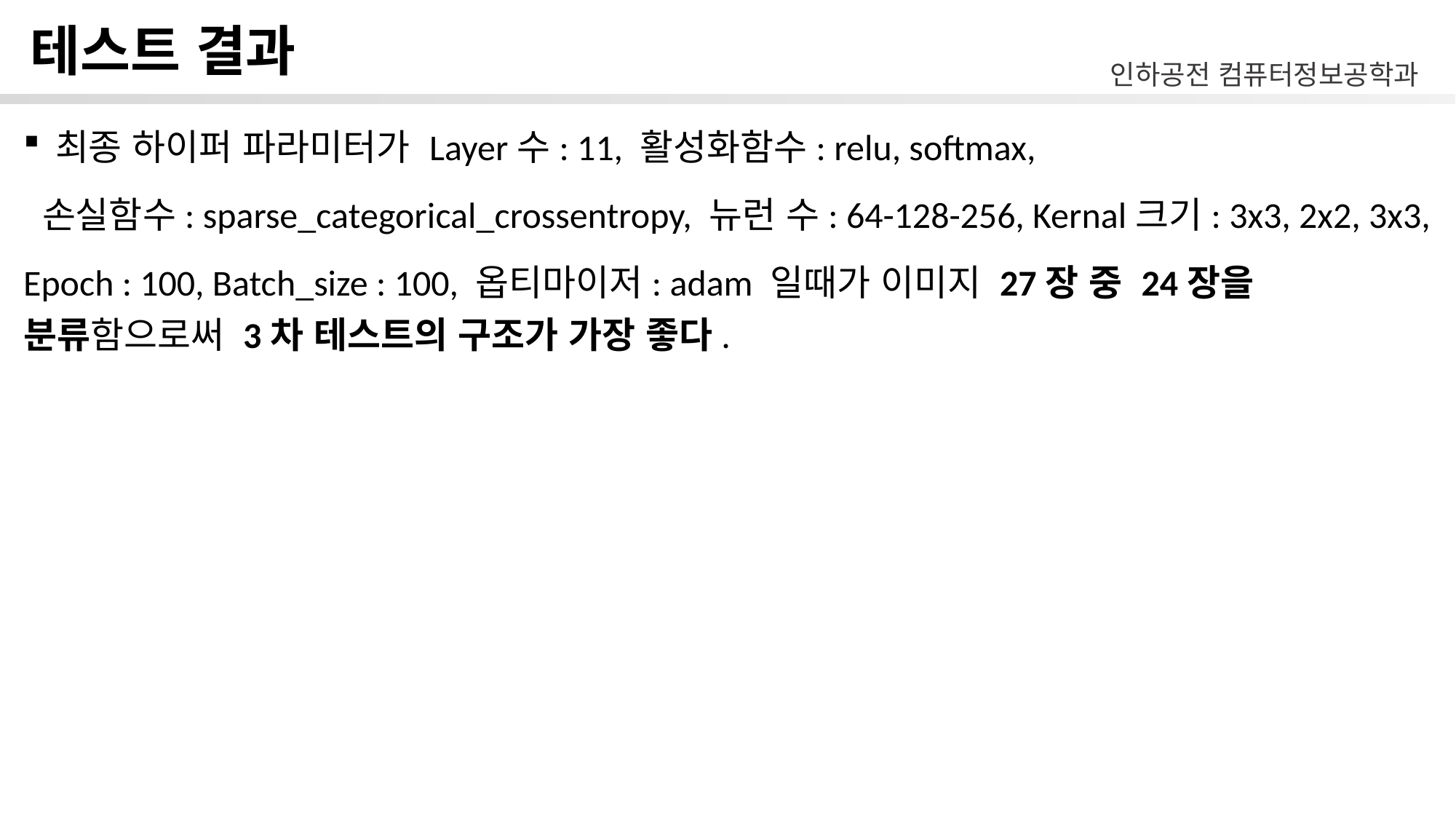

# 테스트 결과
최종 하이퍼 파라미터가 Layer수: 11, 활성화함수: relu, softmax,
 손실함수: sparse_categorical_crossentropy, 뉴런 수: 64-128-256, Kernal크기: 3x3, 2x2, 3x3,
Epoch : 100, Batch_size : 100, 옵티마이저: adam 일때가 이미지 27장 중 24장을 분류함으로써 3차 테스트의 구조가 가장 좋다.